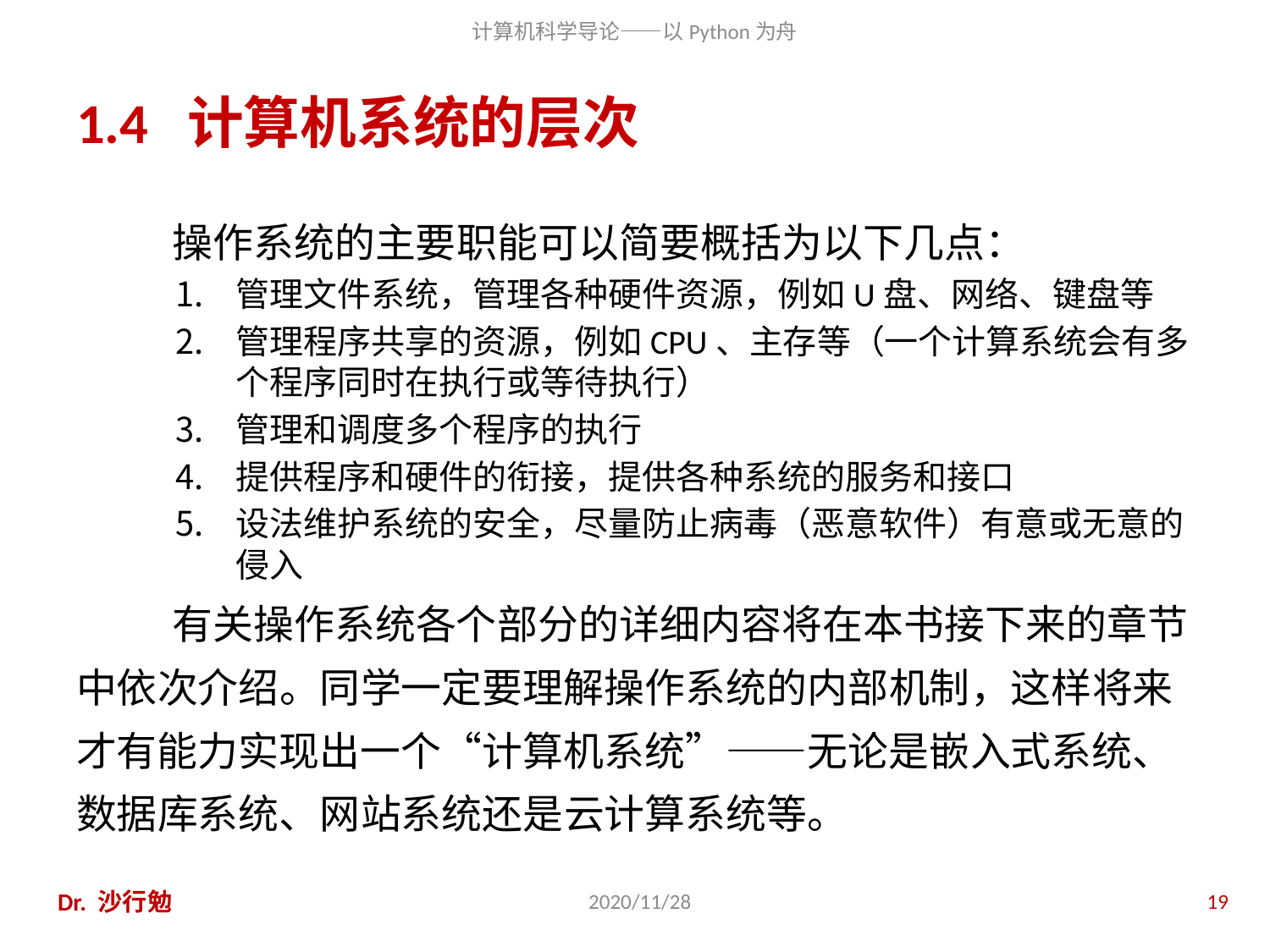

# 1.4  计算机系统的层次
操作系统的主要职能可以简要概括为以下几点：
管理文件系统，管理各种硬件资源，例如U盘、网络、键盘等
管理程序共享的资源，例如CPU、主存等（一个计算系统会有多个程序同时在执行或等待执行）
管理和调度多个程序的执行
提供程序和硬件的衔接，提供各种系统的服务和接口
设法维护系统的安全，尽量防止病毒（恶意软件）有意或无意的侵入
有关操作系统各个部分的详细内容将在本书接下来的章节中依次介绍。同学一定要理解操作系统的内部机制，这样将来才有能力实现出一个“计算机系统”——无论是嵌入式系统、数据库系统、网站系统还是云计算系统等。
Dr. 沙行勉
2020/11/28
19